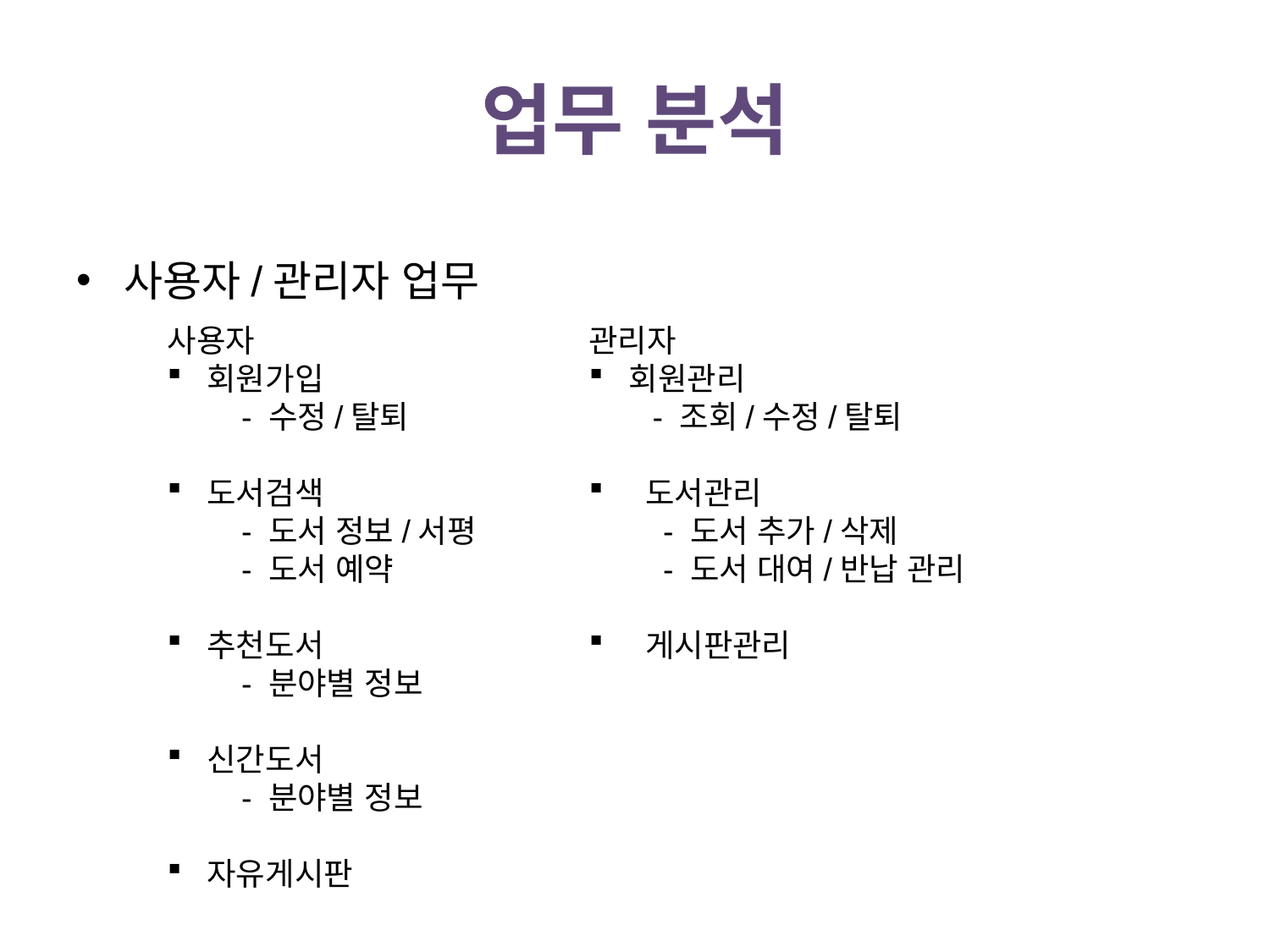

# 업무 분석
사용자/관리자 업무
사용자
회원가입
   - 수정/탈퇴

도서검색
   - 도서 정보/서평
   - 도서 예약

추천도서
   - 분야별 정보

신간도서
   - 분야별 정보

자유게시판

관리자
회원관리
- 조회/수정/탈퇴

 도서관리
   - 도서 추가/삭제
   - 도서 대여/반납 관리

 게시판관리